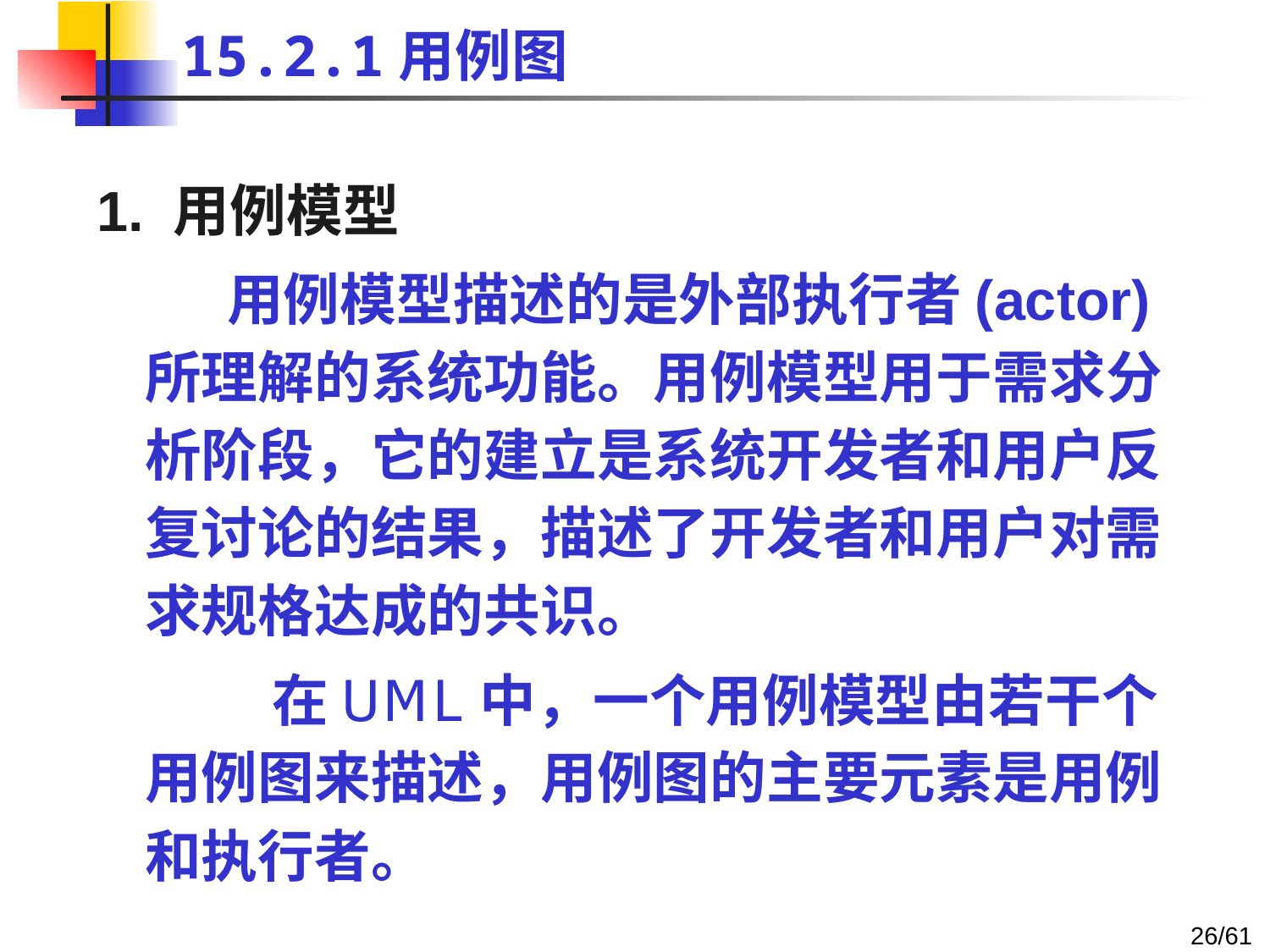

15.2.1用例图
1. 用例模型
         用例模型描述的是外部执行者(actor)所理解的系统功能。用例模型用于需求分析阶段，它的建立是系统开发者和用户反复讨论的结果，描述了开发者和用户对需求规格达成的共识。
		在UML中，一个用例模型由若干个用例图来描述，用例图的主要元素是用例和执行者。
26/61